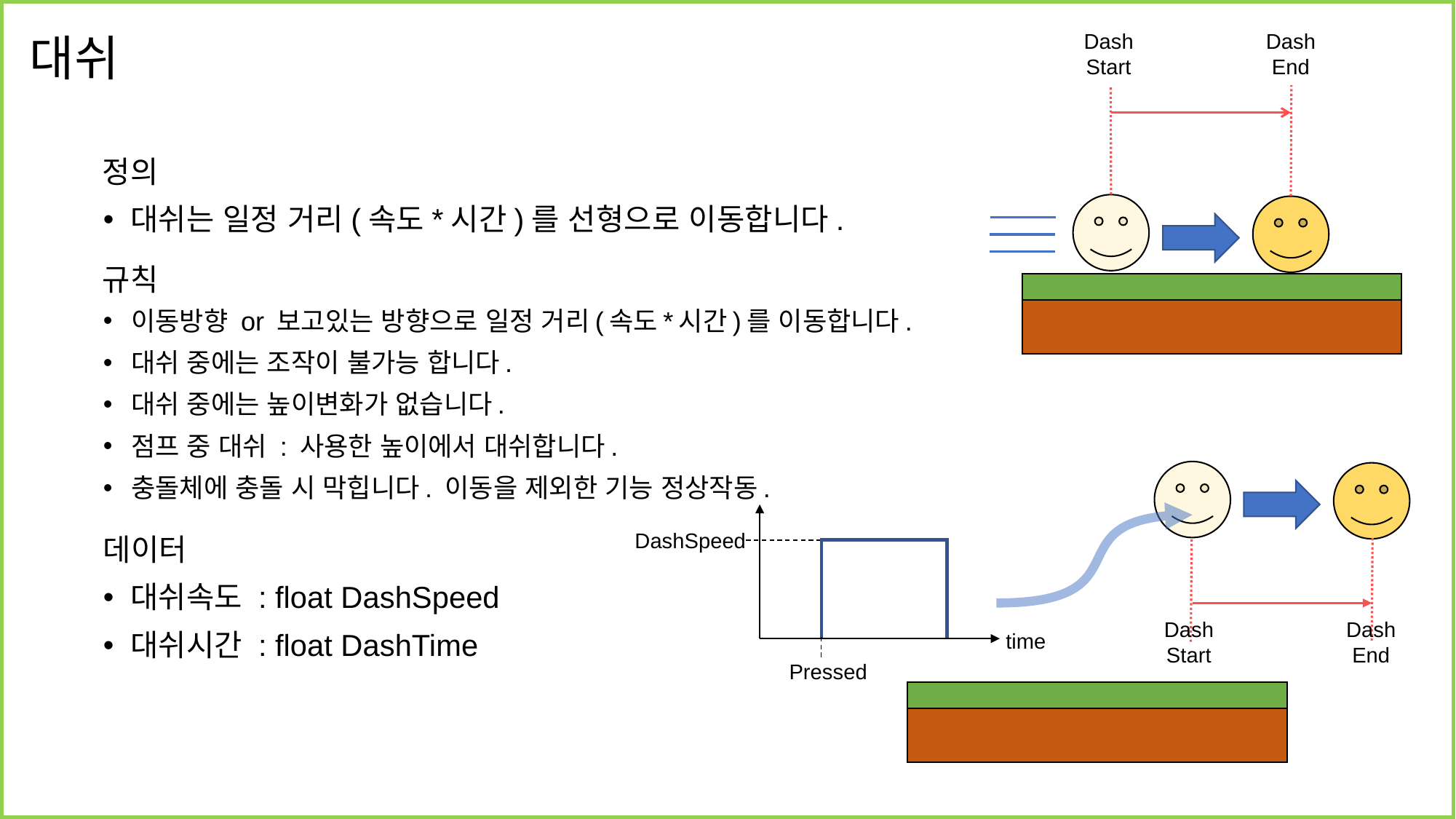

# 대쉬
Dash
Start
Dash
End
정의

대쉬는 일정 거리(속도*시간)를 선형으로 이동합니다.

규칙

이동방향 or 보고있는 방향으로 일정 거리(속도*시간)를 이동합니다.
대쉬 중에는 조작이 불가능 합니다.
대쉬 중에는 높이변화가 없습니다.
점프 중 대쉬 : 사용한 높이에서 대쉬합니다.
충돌체에 충돌 시 막힙니다. 이동을 제외한 기능 정상작동.

DashSpeed

time

Pressed
데이터
대쉬속도 : float DashSpeed
대쉬시간 : float DashTime
Dash
Start
Dash
End